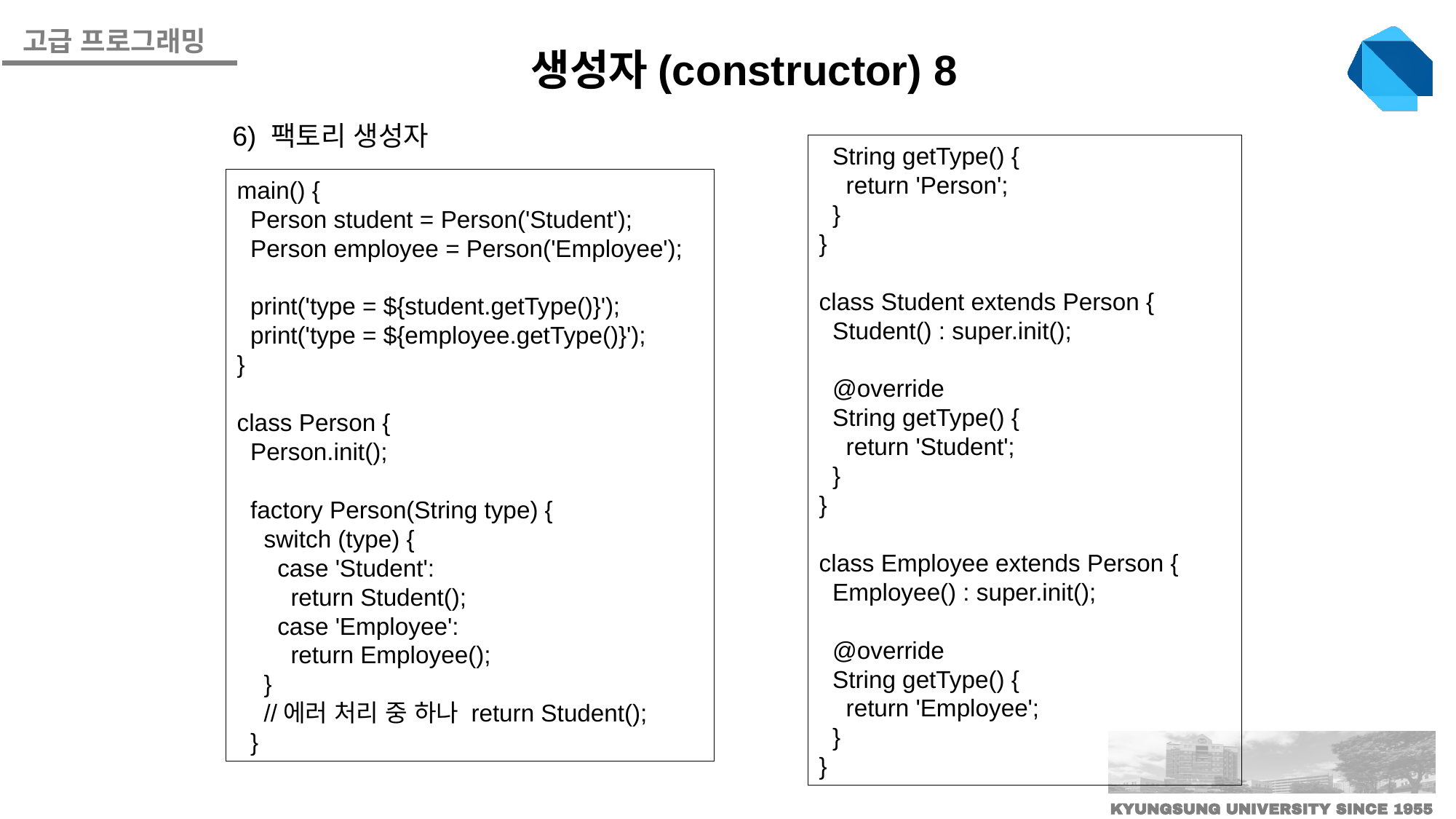

생성자(constructor) 8
6) 팩토리 생성자
  String getType() {
    return 'Person';
  }
}

class Student extends Person {
  Student() : super.init();

  @override
  String getType() {
    return 'Student';
  }
}

class Employee extends Person {
  Employee() : super.init();

  @override
  String getType() {
    return 'Employee';
  }
}
main() {
  Person student = Person('Student');
  Person employee = Person('Employee');

  print('type = ${student.getType()}');
  print('type = ${employee.getType()}');
}

class Person {
  Person.init();

  factory Person(String type) {
    switch (type) {
      case 'Student':
        return Student();
      case 'Employee':
        return Employee();
    }
    //에러 처리 중 하나 return Student();
  }